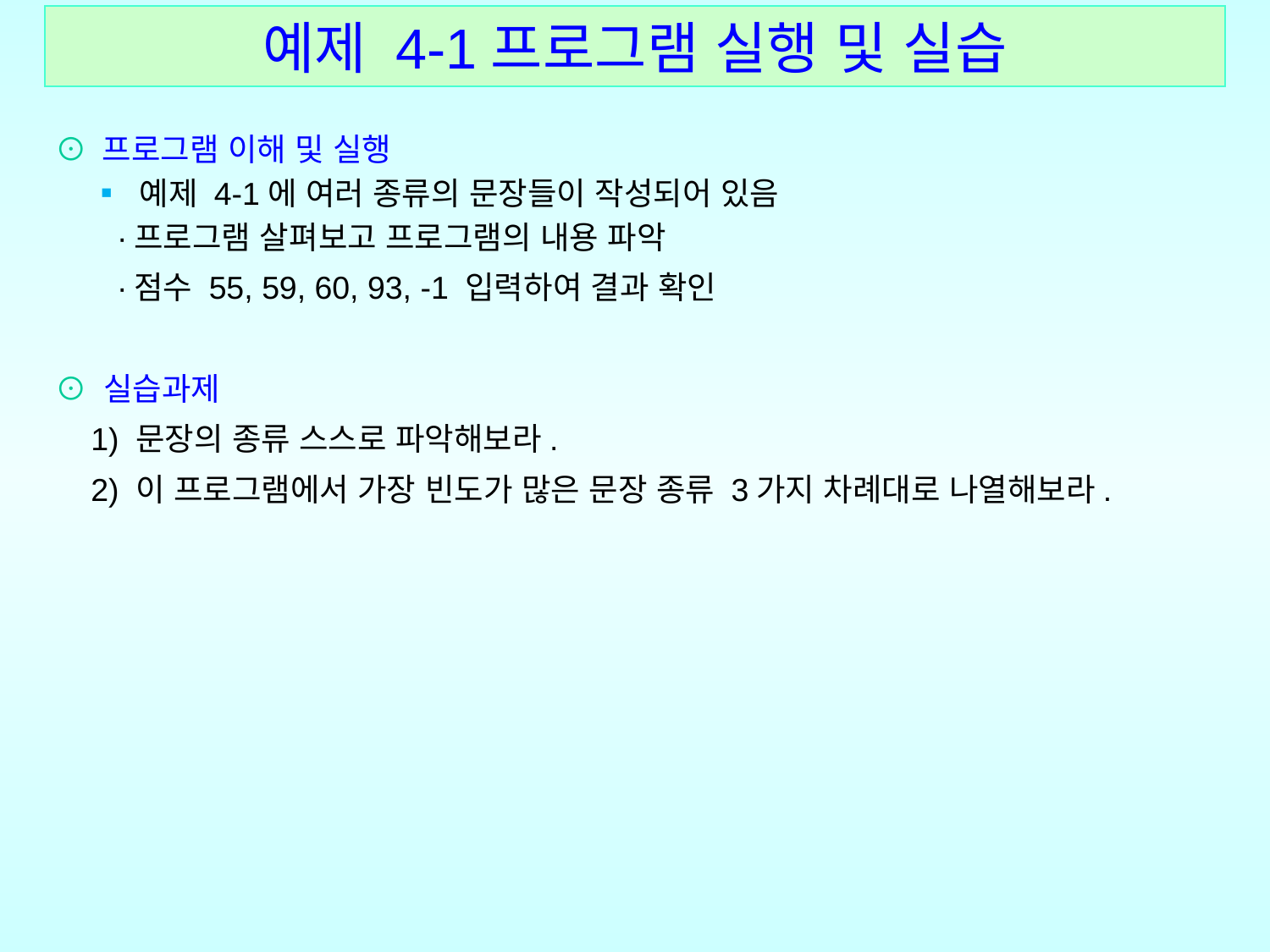

예제 4-1프로그램 실행 및 실습
⊙ 프로그램 이해 및 실행
    ▪ 예제 4-1에 여러 종류의 문장들이 작성되어 있음
       ∙프로그램 살펴보고 프로그램의 내용 파악
       ∙점수 55, 59, 60, 93, -1 입력하여 결과 확인

⊙ 실습과제
    1) 문장의 종류 스스로 파악해보라.
    2) 이 프로그램에서 가장 빈도가 많은 문장 종류 3가지 차례대로 나열해보라.